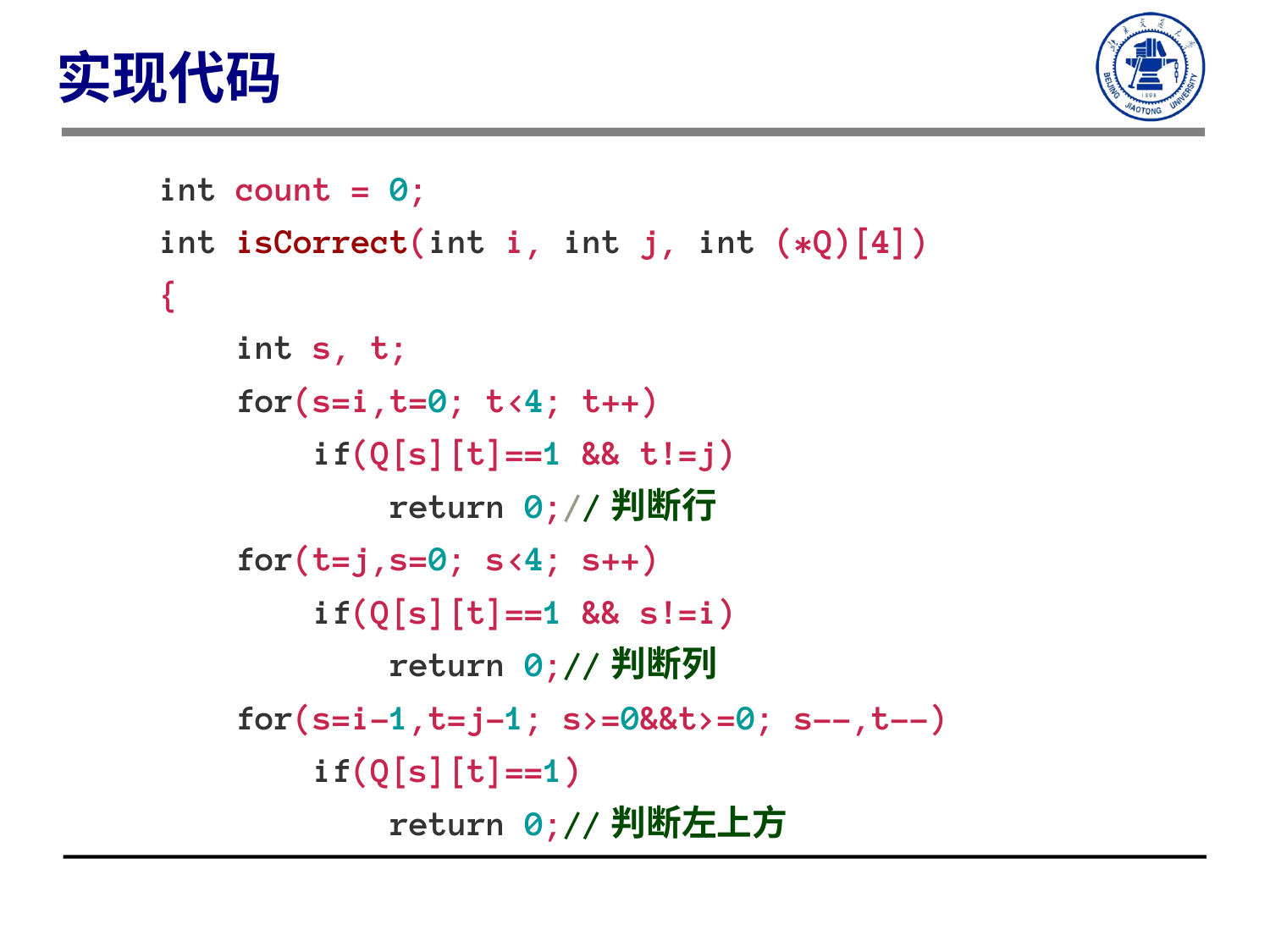

实现代码
int count = 0;
int isCorrect(int i, int j, int (*Q)[4])
{
    int s, t;
    for(s=i,t=0; t<4; t++)
        if(Q[s][t]==1 && t!=j)
            return 0;//判断行
    for(t=j,s=0; s<4; s++)
        if(Q[s][t]==1 && s!=i)
            return 0;//判断列
    for(s=i-1,t=j-1; s>=0&&t>=0; s--,t--)
        if(Q[s][t]==1)
            return 0;//判断左上方